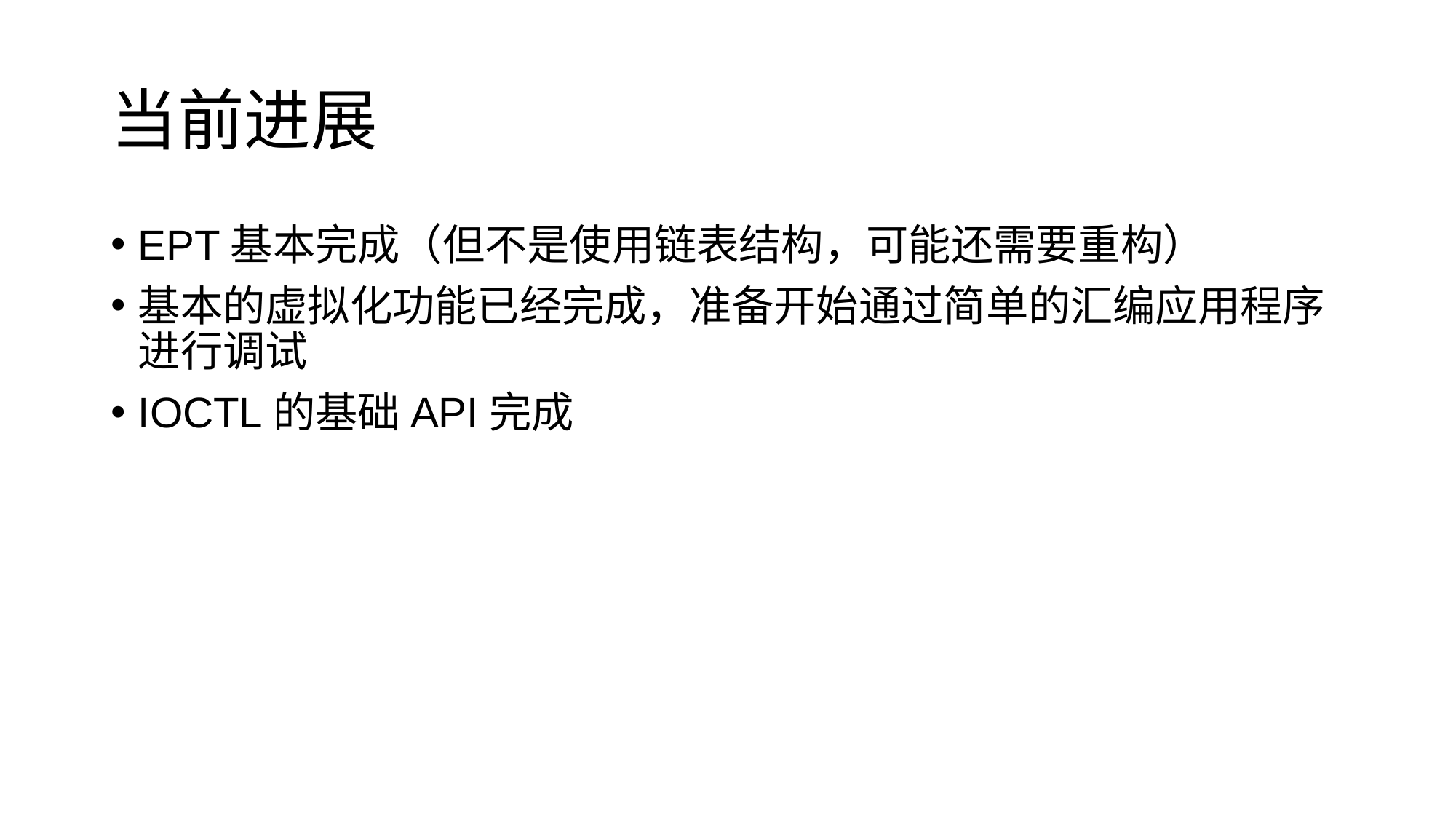

# 当前进展
EPT基本完成（但不是使用链表结构，可能还需要重构）
基本的虚拟化功能已经完成，准备开始通过简单的汇编应用程序进行调试
IOCTL的基础API完成